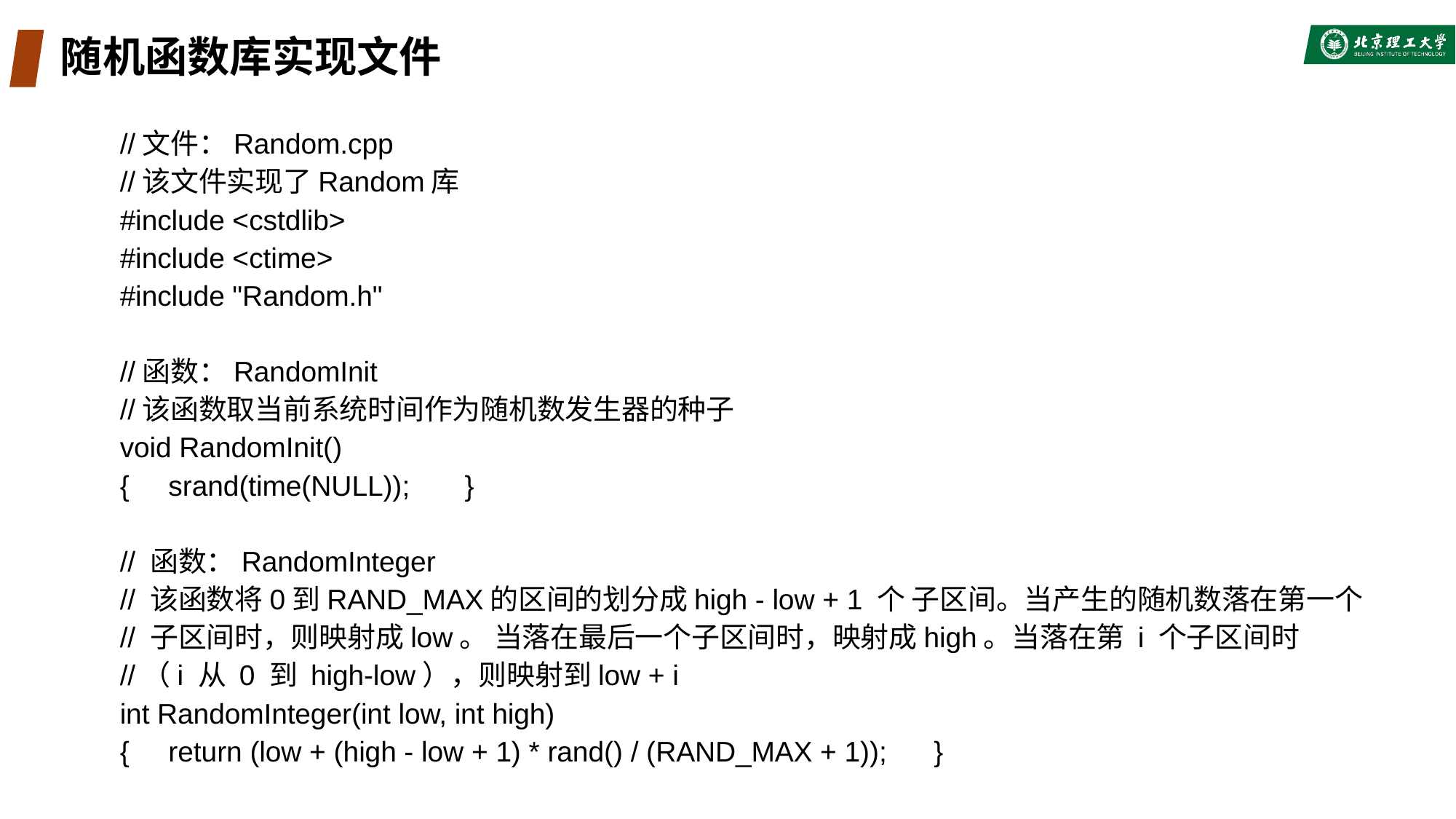

# 随机函数库实现文件

//文件：Random.cpp
//该文件实现了Random库
#include <cstdlib>
#include <ctime>
#include "Random.h"

//函数：RandomInit
//该函数取当前系统时间作为随机数发生器的种子
void RandomInit()
{     srand(time(NULL));       }

// 函数：RandomInteger
// 该函数将0到RAND_MAX的区间的划分成high - low + 1 个 子区间。当产生的随机数落在第一个
// 子区间时，则映射成low。 当落在最后一个子区间时，映射成high。当落在第 i 个子区间时
//（i 从 0 到 high-low），则映射到low + i
int RandomInteger(int low, int high)
{     return (low + (high - low + 1) * rand() / (RAND_MAX + 1));      }